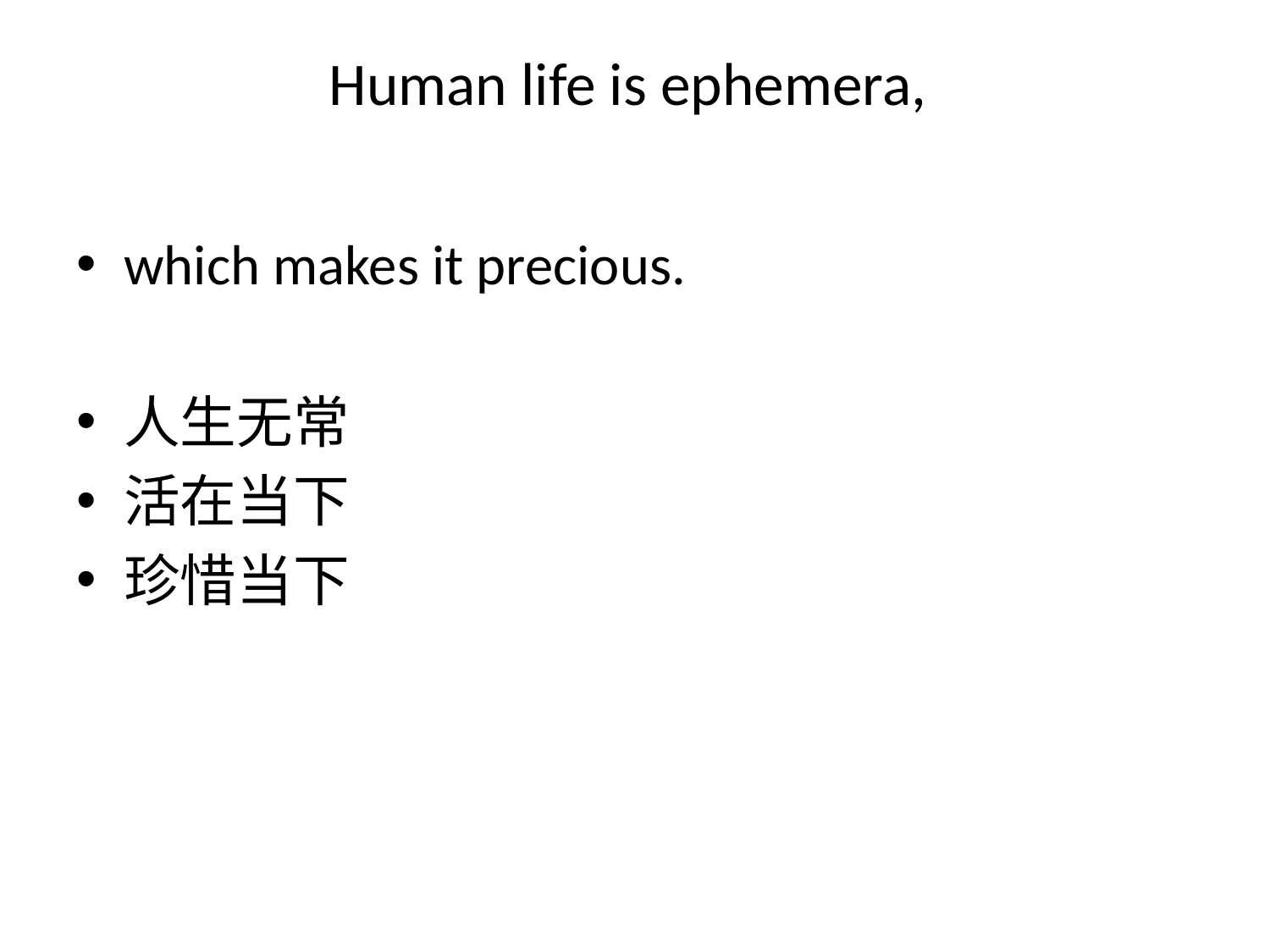

# Human life is ephemera,
which makes it precious.

人生无常
活在当下
珍惜当下